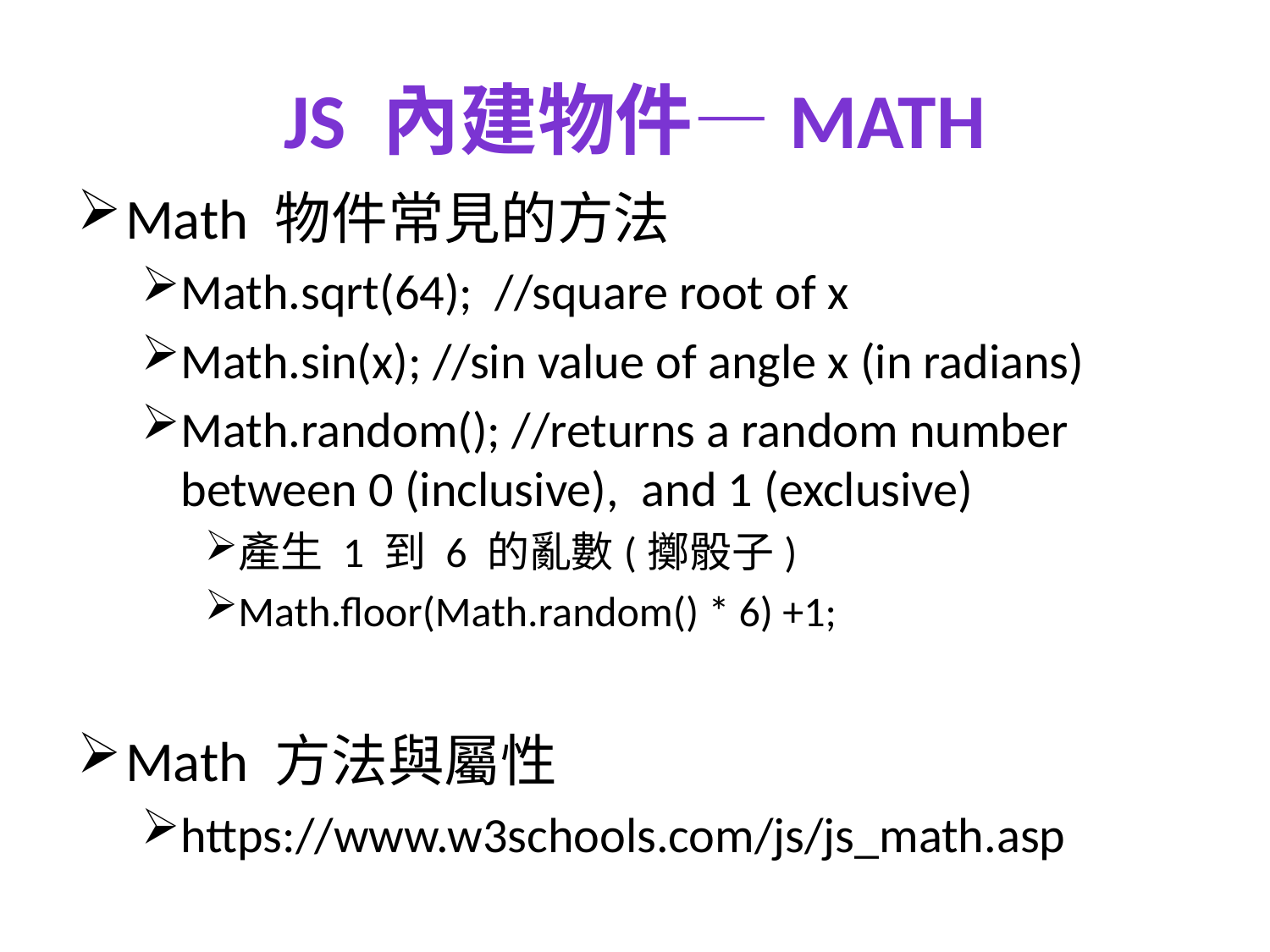

# JS 內建物件—MATH
Math 物件常見的方法
Math.sqrt(64);  //square root of x
Math.sin(x); //sin value of angle x (in radians)
Math.random(); //returns a random number between 0 (inclusive),  and 1 (exclusive)
產生 1 到 6 的亂數(擲骰子)
Math.floor(Math.random() * 6) +1;

Math 方法與屬性
https://www.w3schools.com/js/js_math.asp